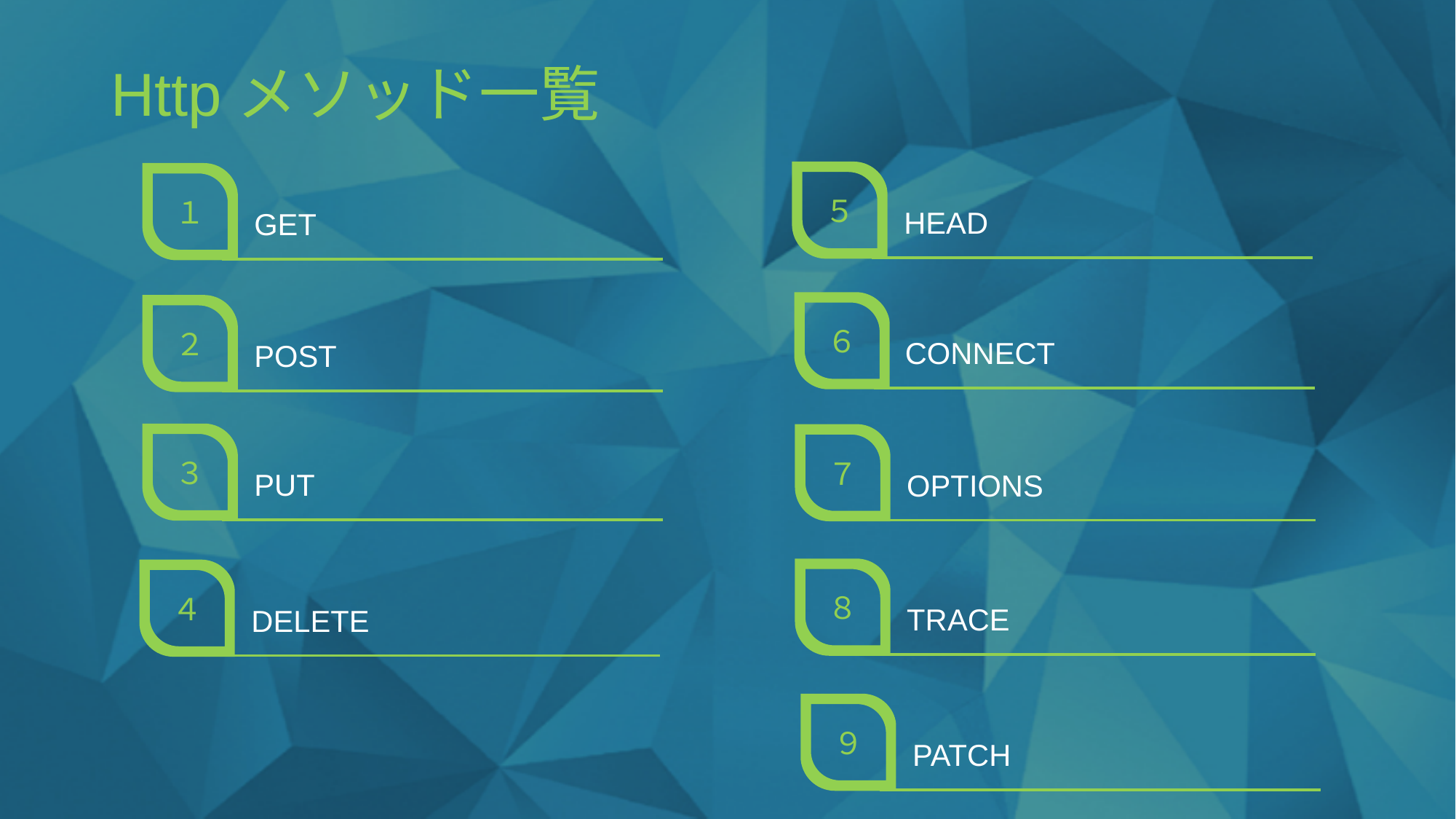

Httpメソッド一覧
５
HEAD
１
GET
６
CONNECT
２
POST
３
PUT
７
OPTIONS
８
TRACE
４
DELETE
９
PATCH